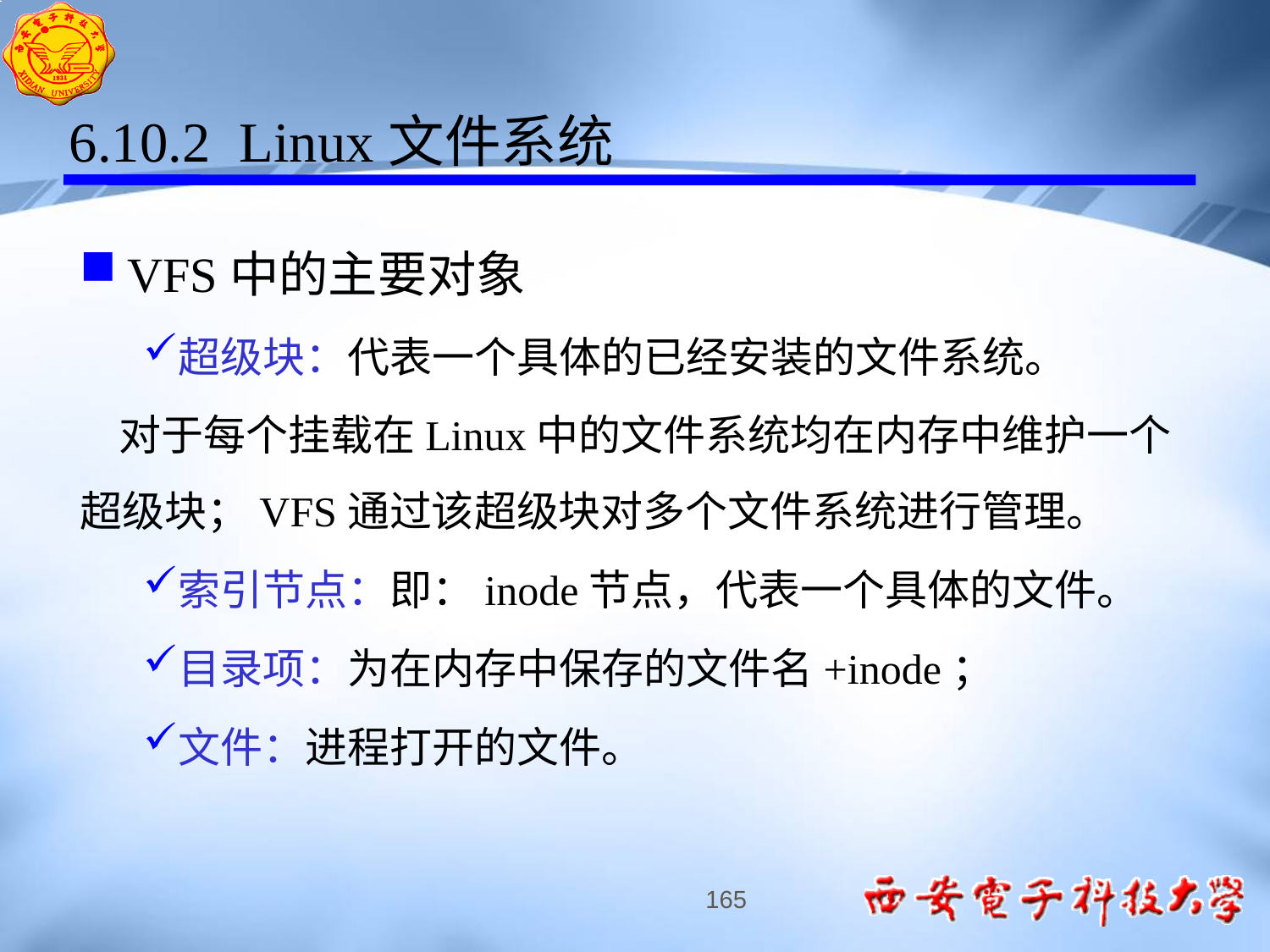

6.10.2  Linux文件系统
VFS中的主要对象
超级块：代表一个具体的已经安装的文件系统。
   对于每个挂载在Linux中的文件系统均在内存中维护一个超级块；VFS通过该超级块对多个文件系统进行管理。
索引节点：即：inode节点，代表一个具体的文件。
目录项：为在内存中保存的文件名+inode；
文件：进程打开的文件。

165